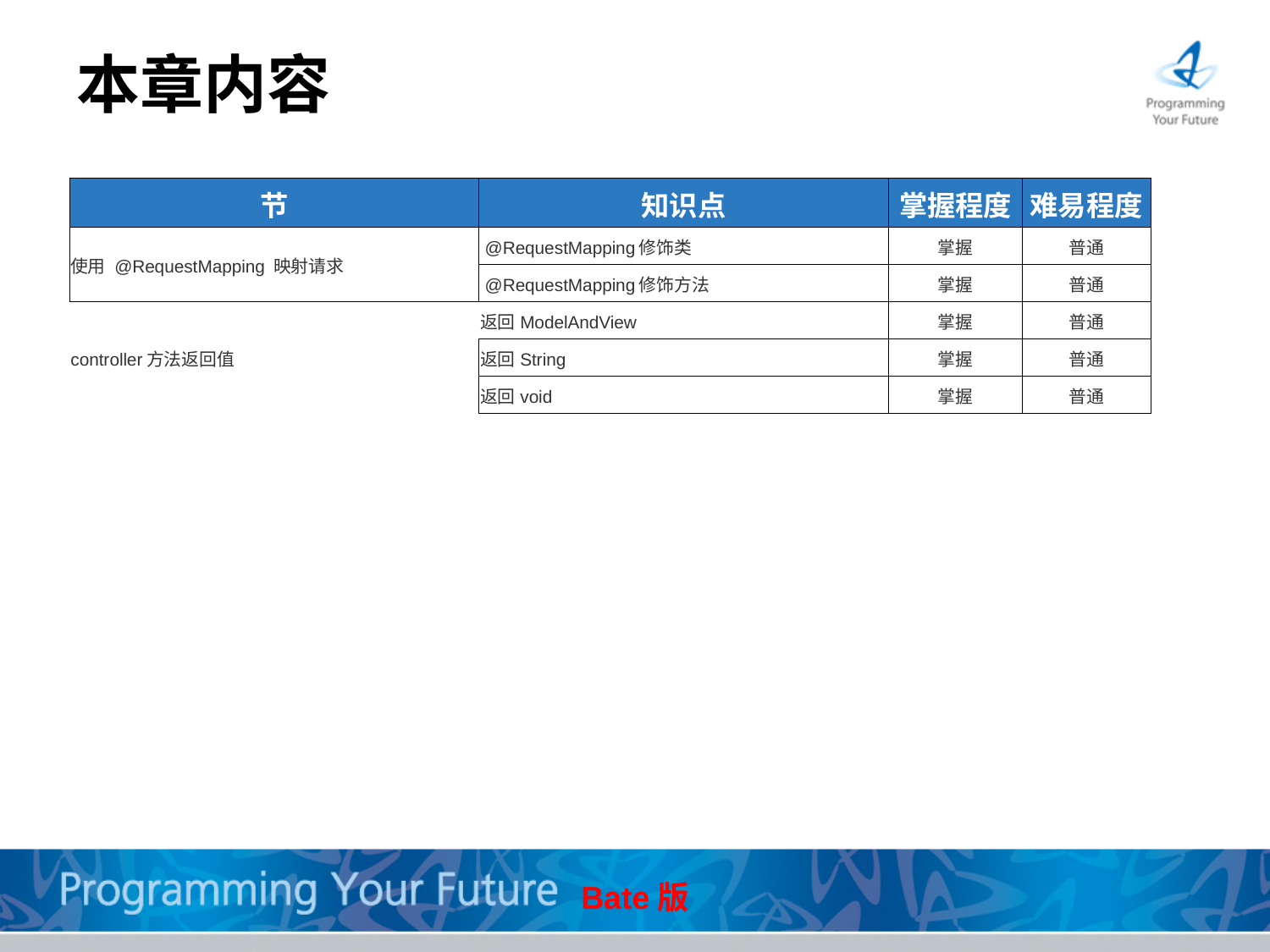

# 本章内容
| 节 | 知识点 | 掌握程度 | 难易程度 |
| --- | --- | --- | --- |
| 使用 @RequestMapping 映射请求 | @RequestMapping修饰类 | 掌握 | 普通 |
|  | @RequestMapping修饰方法 | 掌握 | 普通 |
| controller方法返回值 | 返回ModelAndView | 掌握 | 普通 |
|  | 返回String | 掌握 | 普通 |
|  | 返回void | 掌握 | 普通 |